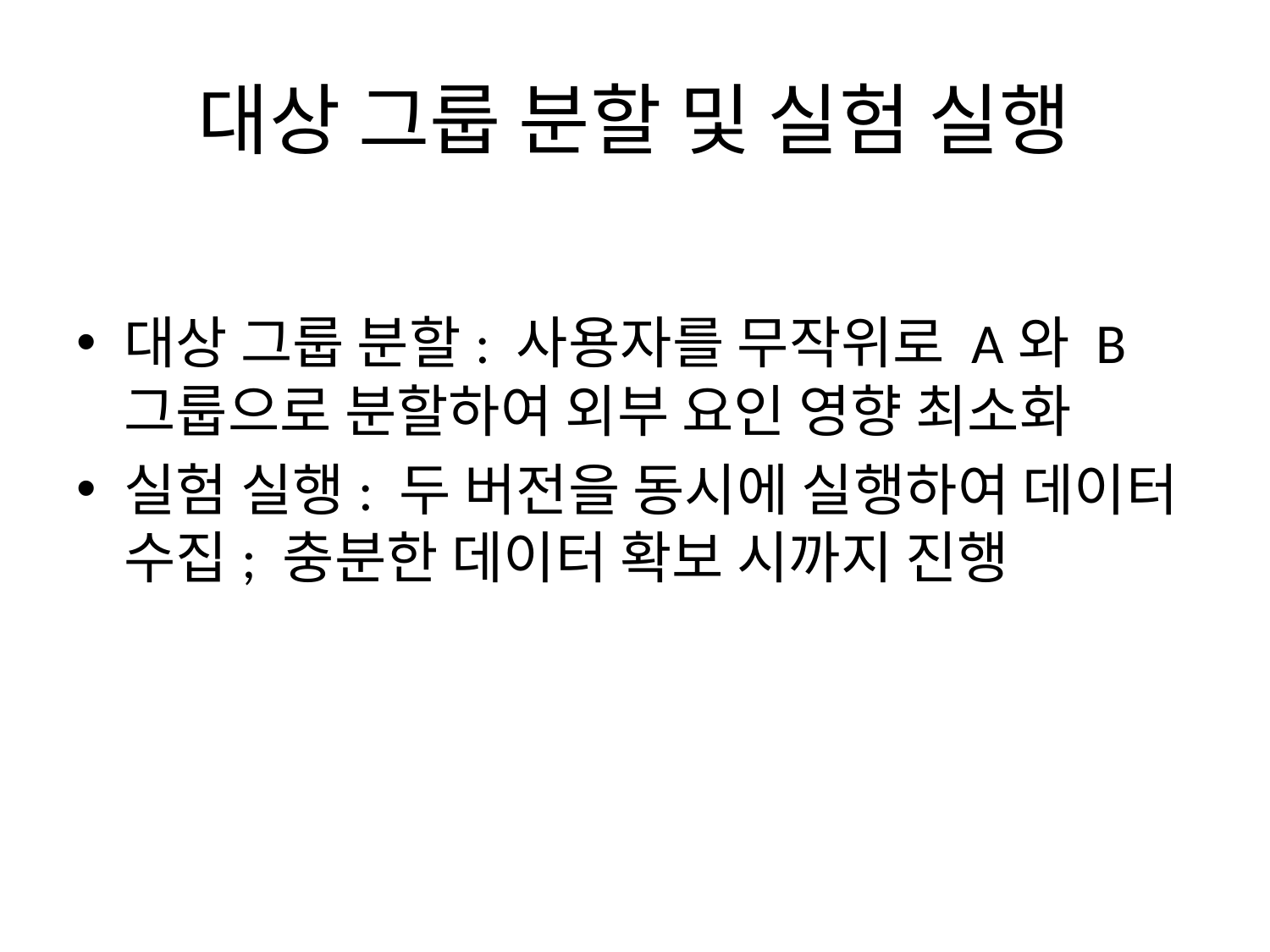

# 대상 그룹 분할 및 실험 실행

대상 그룹 분할: 사용자를 무작위로 A와 B 그룹으로 분할하여 외부 요인 영향 최소화
실험 실행: 두 버전을 동시에 실행하여 데이터 수집; 충분한 데이터 확보 시까지 진행